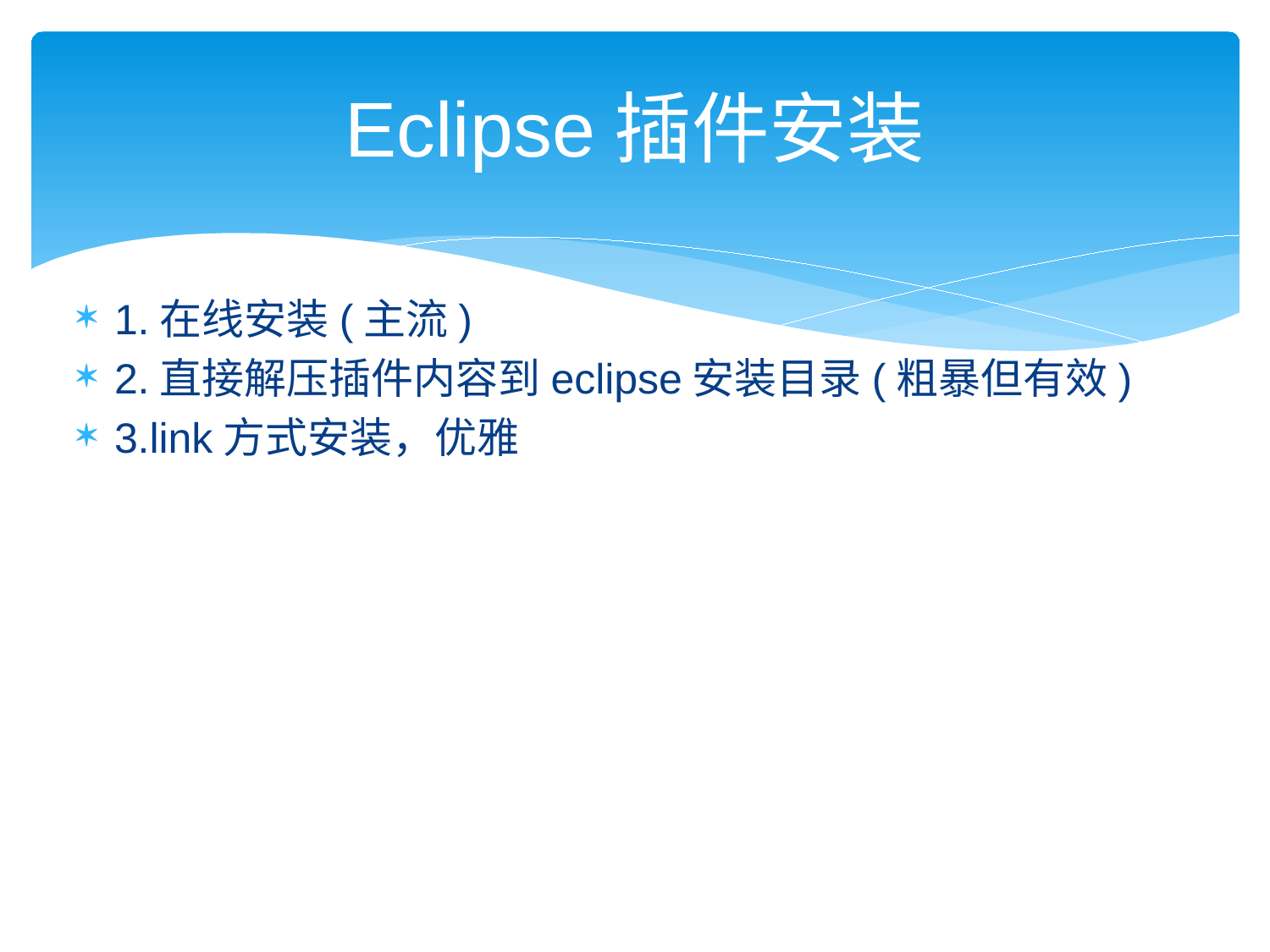

# Eclipse插件安装
1.在线安装(主流)
2.直接解压插件内容到eclipse安装目录(粗暴但有效)
3.link方式安装，优雅